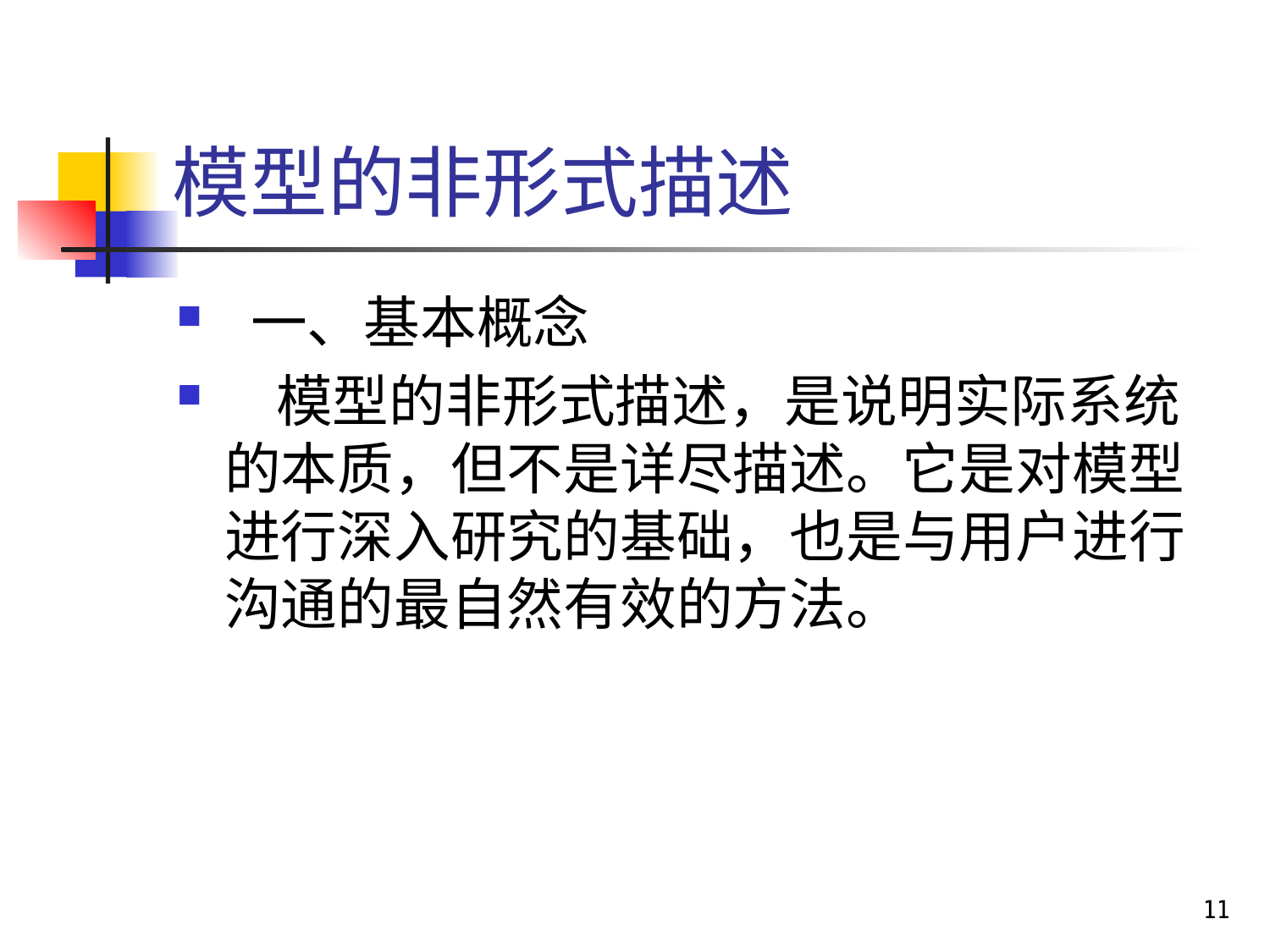

# 模型的非形式描述
 一、基本概念
   模型的非形式描述，是说明实际系统的本质，但不是详尽描述。它是对模型进行深入研究的基础，也是与用户进行沟通的最自然有效的方法。

11